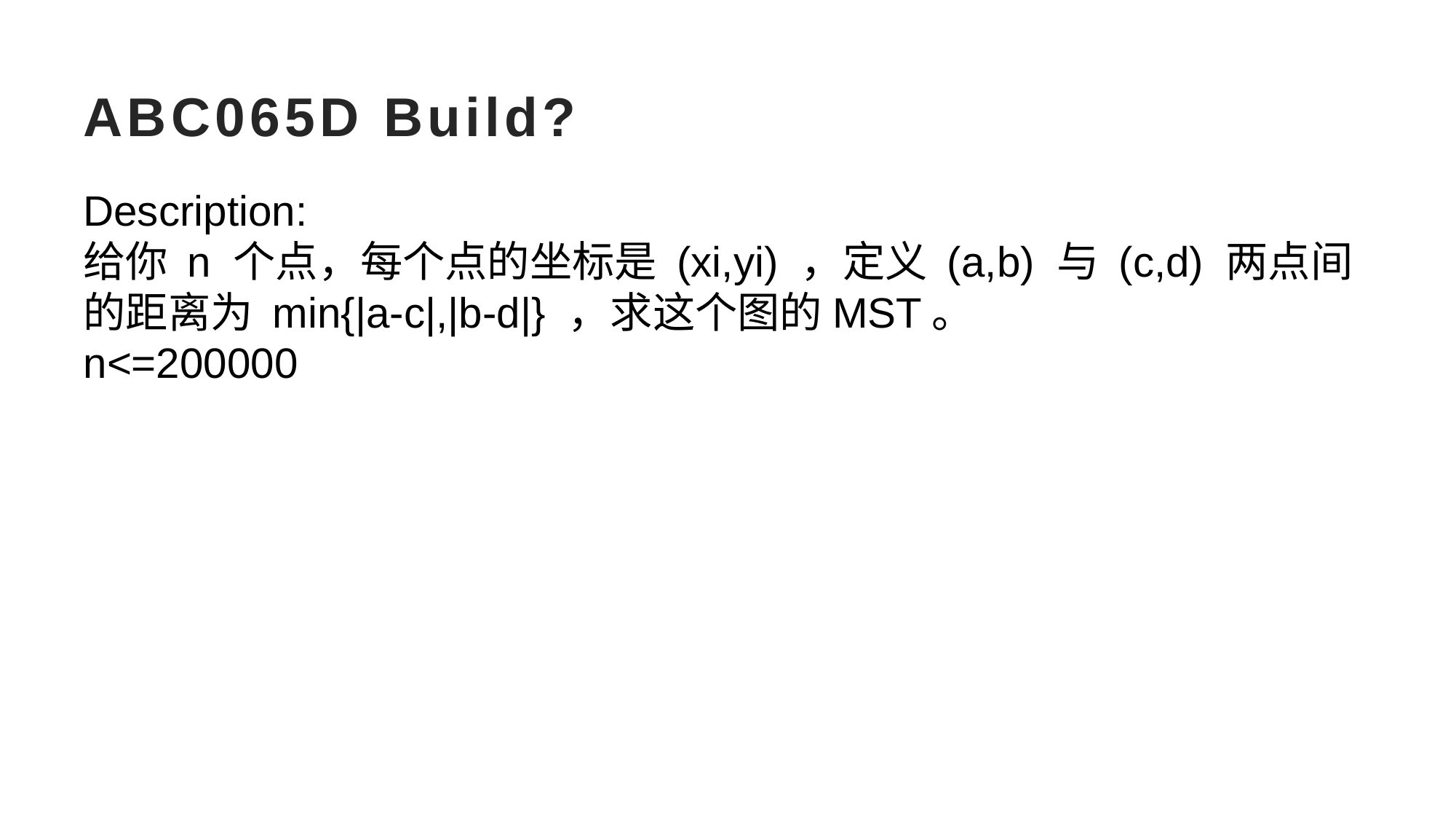

Description:
给你 n 个点，每个点的坐标是 (xi,yi) ，定义 (a,b) 与 (c,d) 两点间的距离为 min{|a-c|,|b-d|} ，求这个图的MST。
n<=200000
# ABC065D Build?